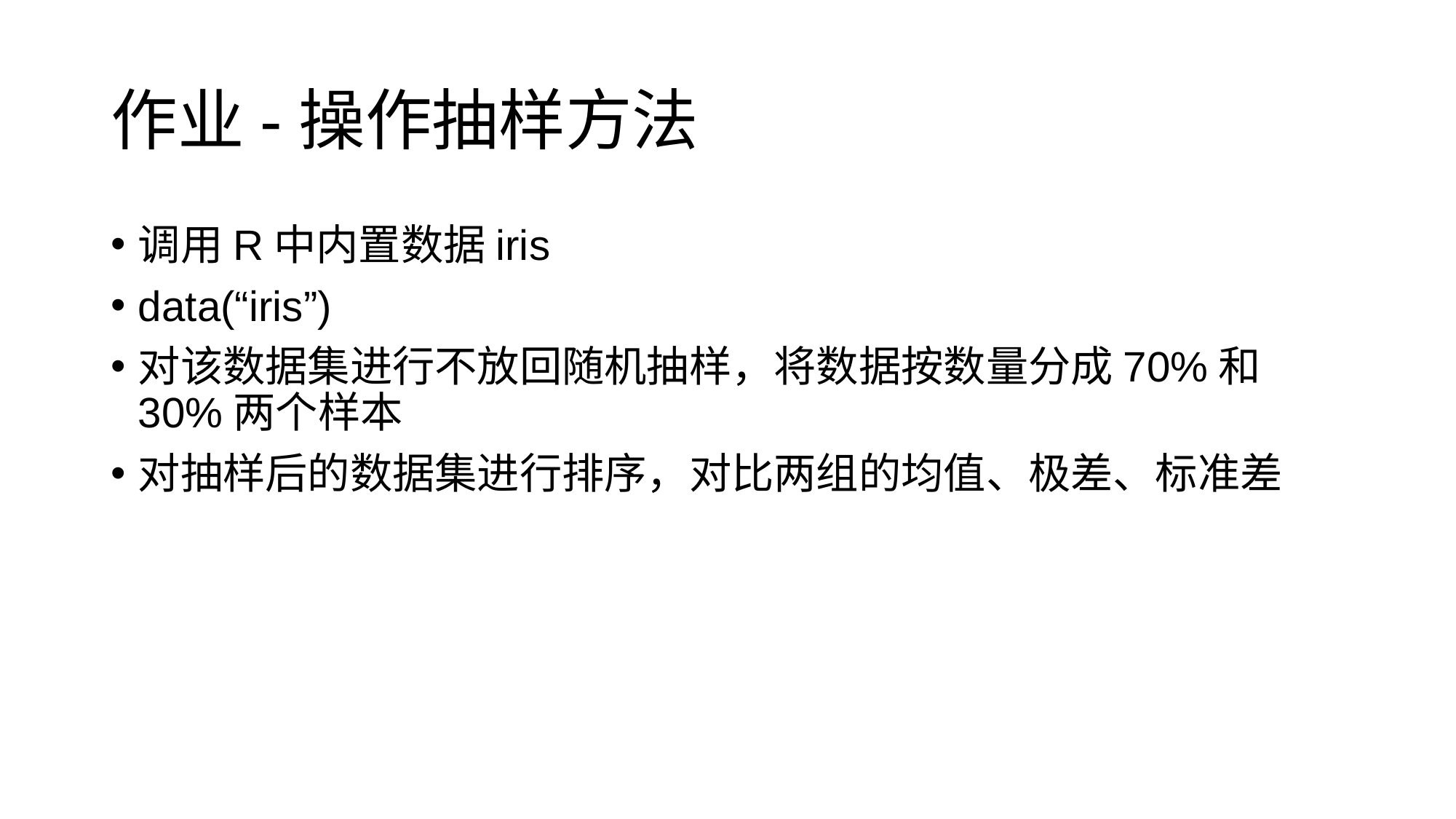

# 作业-操作抽样方法
调用R中内置数据iris
data(“iris”)
对该数据集进行不放回随机抽样，将数据按数量分成70%和30%两个样本
对抽样后的数据集进行排序，对比两组的均值、极差、标准差